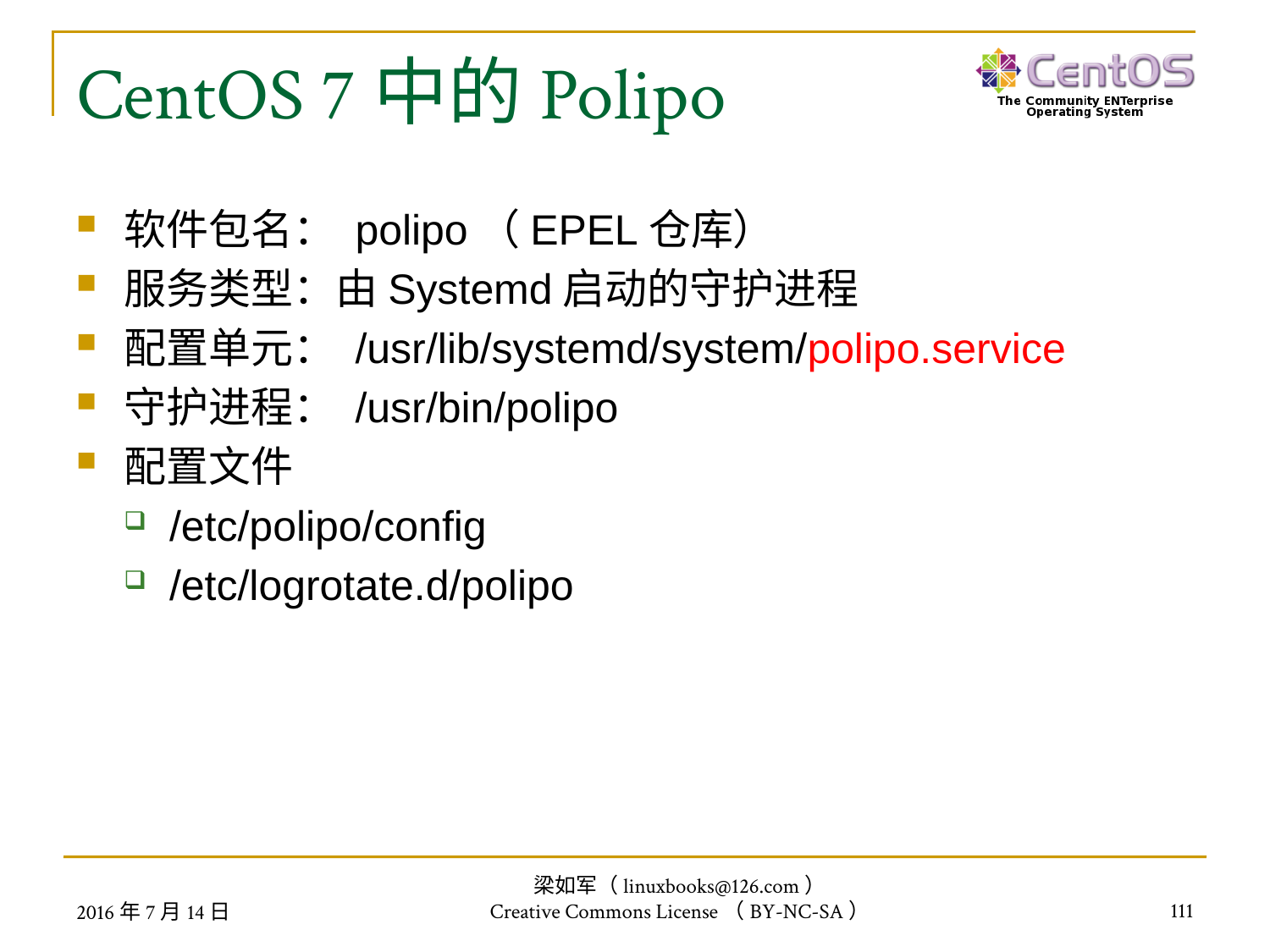

# CentOS 7中的Polipo
软件包名： polipo（EPEL仓库）
服务类型：由Systemd启动的守护进程
配置单元： /usr/lib/systemd/system/polipo.service
守护进程： /usr/bin/polipo
配置文件
/etc/polipo/config
/etc/logrotate.d/polipo
梁如军（linuxbooks@126.com）
Creative Commons License（BY-NC-SA）
2016年7月14日
111